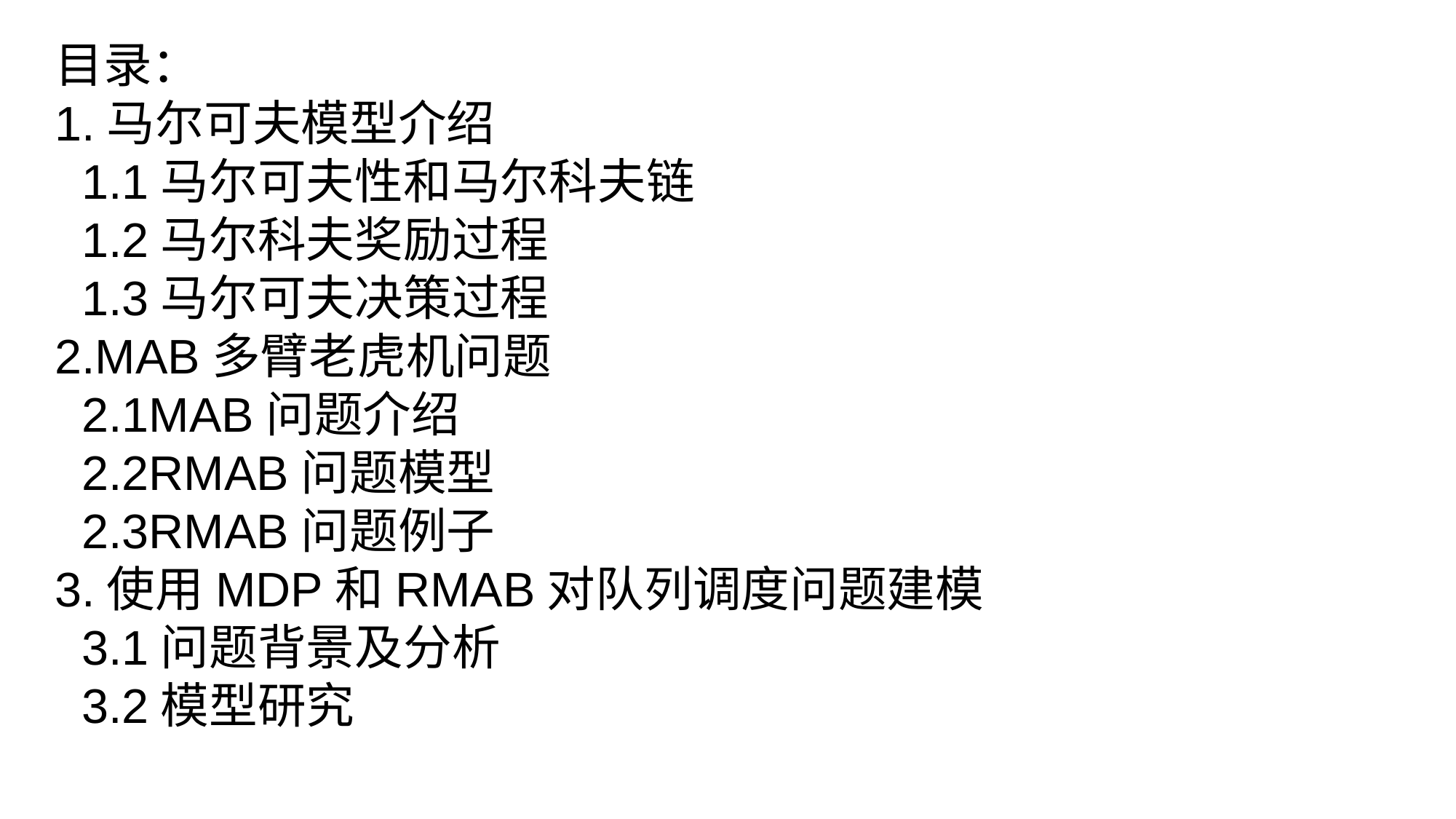

目录：
1.马尔可夫模型介绍
  1.1马尔可夫性和马尔科夫链
  1.2马尔科夫奖励过程
  1.3马尔可夫决策过程
2.MAB多臂老虎机问题
  2.1MAB问题介绍
  2.2RMAB问题模型
  2.3RMAB问题例子
3.使用MDP和RMAB对队列调度问题建模
  3.1问题背景及分析
  3.2模型研究